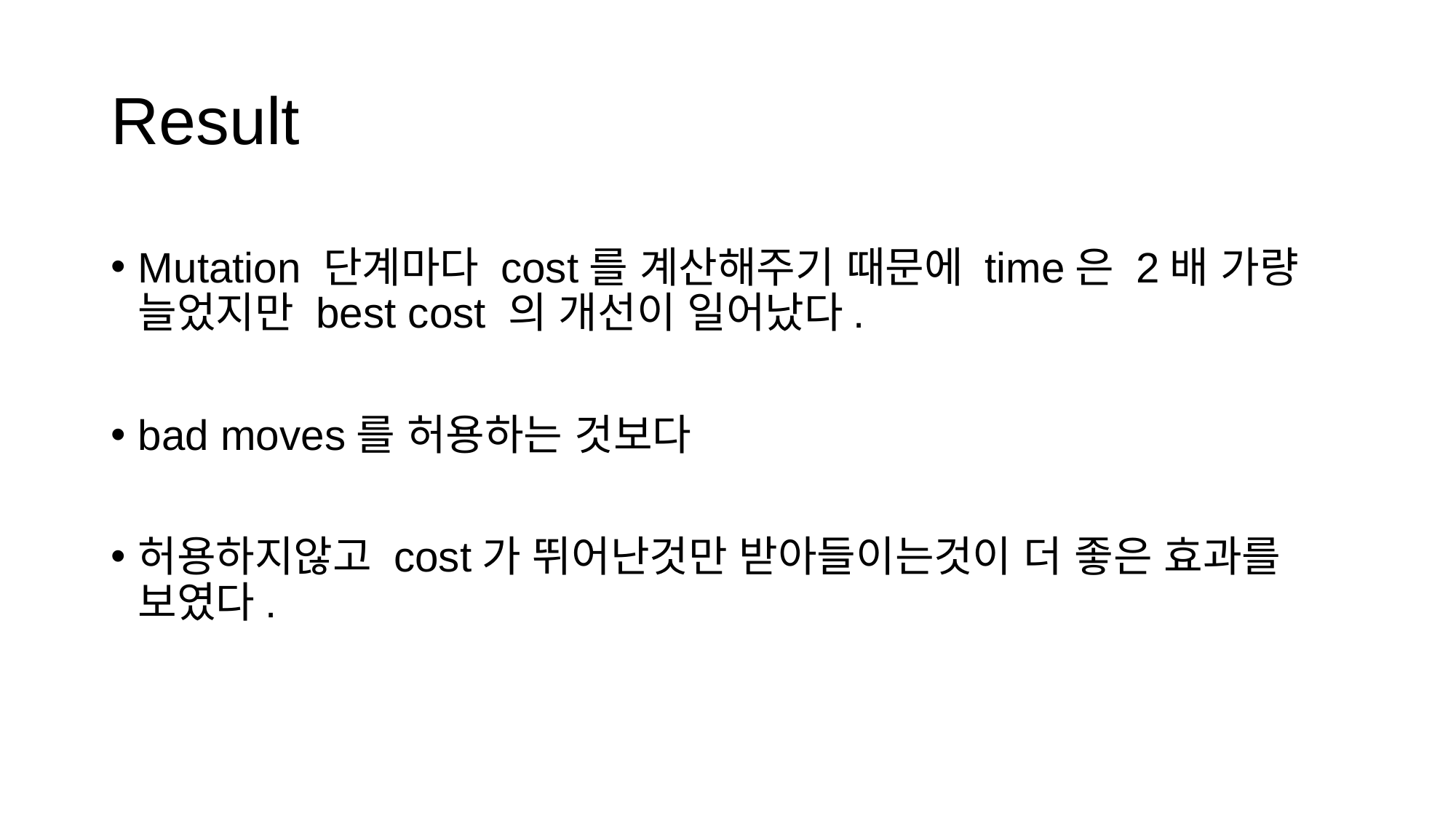

# Result

Mutation 단계마다 cost를 계산해주기 때문에 time은 2배 가량 늘었지만 best cost 의 개선이 일어났다.

bad moves를 허용하는 것보다

허용하지않고 cost가 뛰어난것만 받아들이는것이 더 좋은 효과를 보였다.